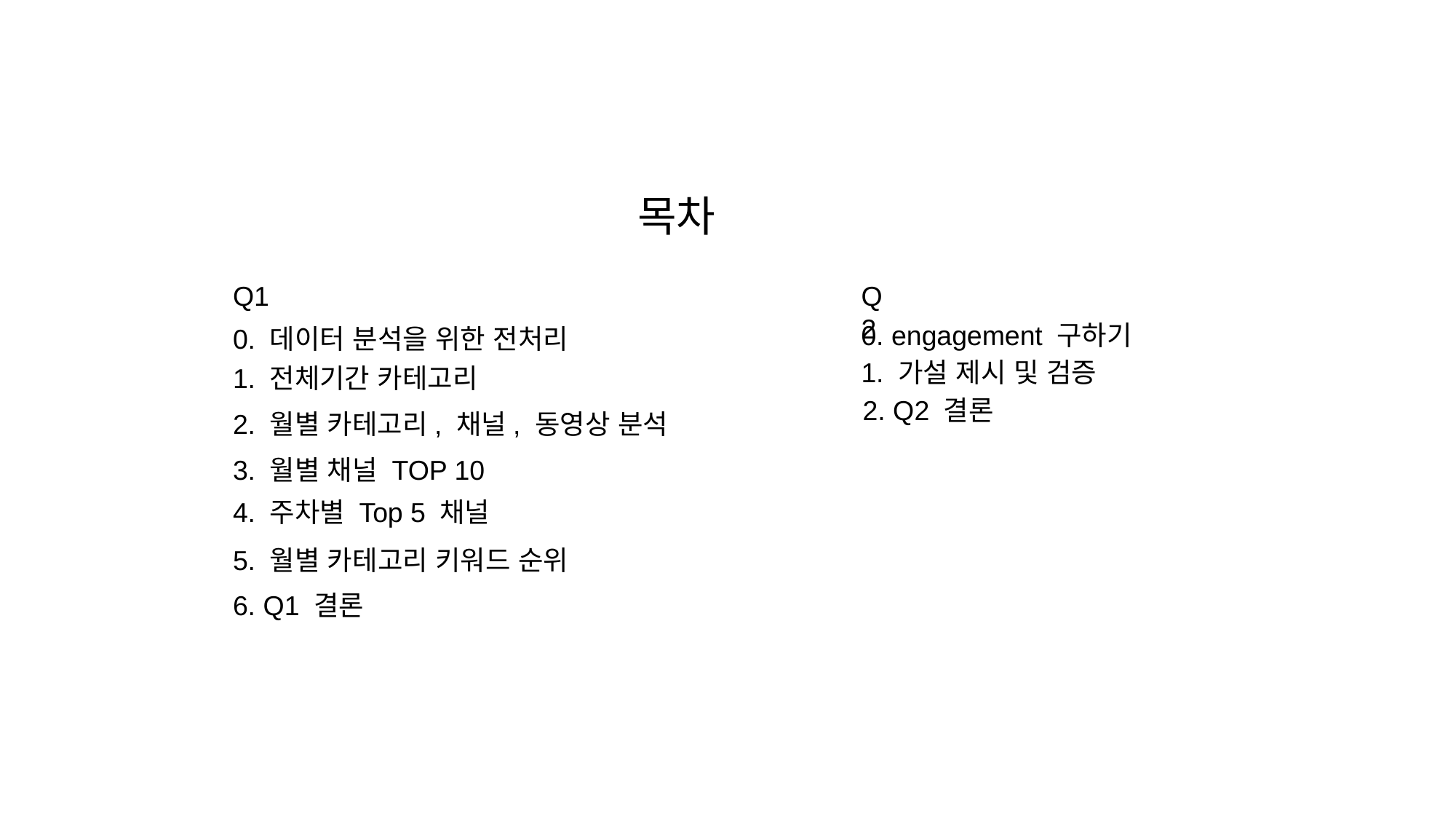

목차
Q2
Q1
0. engagement 구하기
0. 데이터 분석을 위한 전처리
1. 가설 제시 및 검증
1. 전체기간 카테고리
2. Q2 결론
2. 월별 카테고리, 채널, 동영상 분석
3. 월별 채널 TOP 10
4. 주차별 Top 5 채널
5. 월별 카테고리 키워드 순위
6. Q1 결론